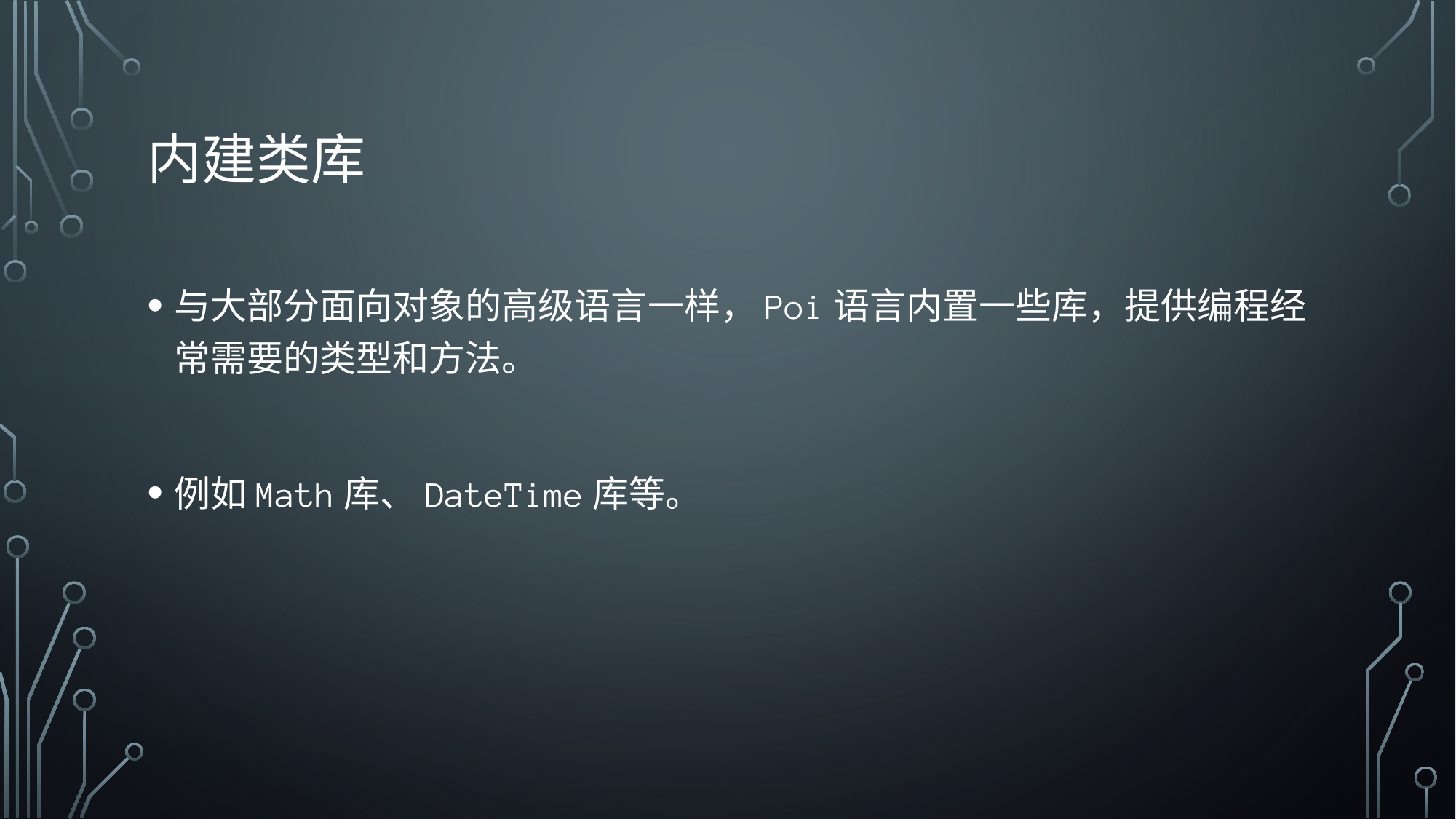

# 内建类库
与大部分面向对象的高级语言一样，Poi语言内置一些库，提供编程经常需要的类型和方法。

例如Math库、DateTime库等。